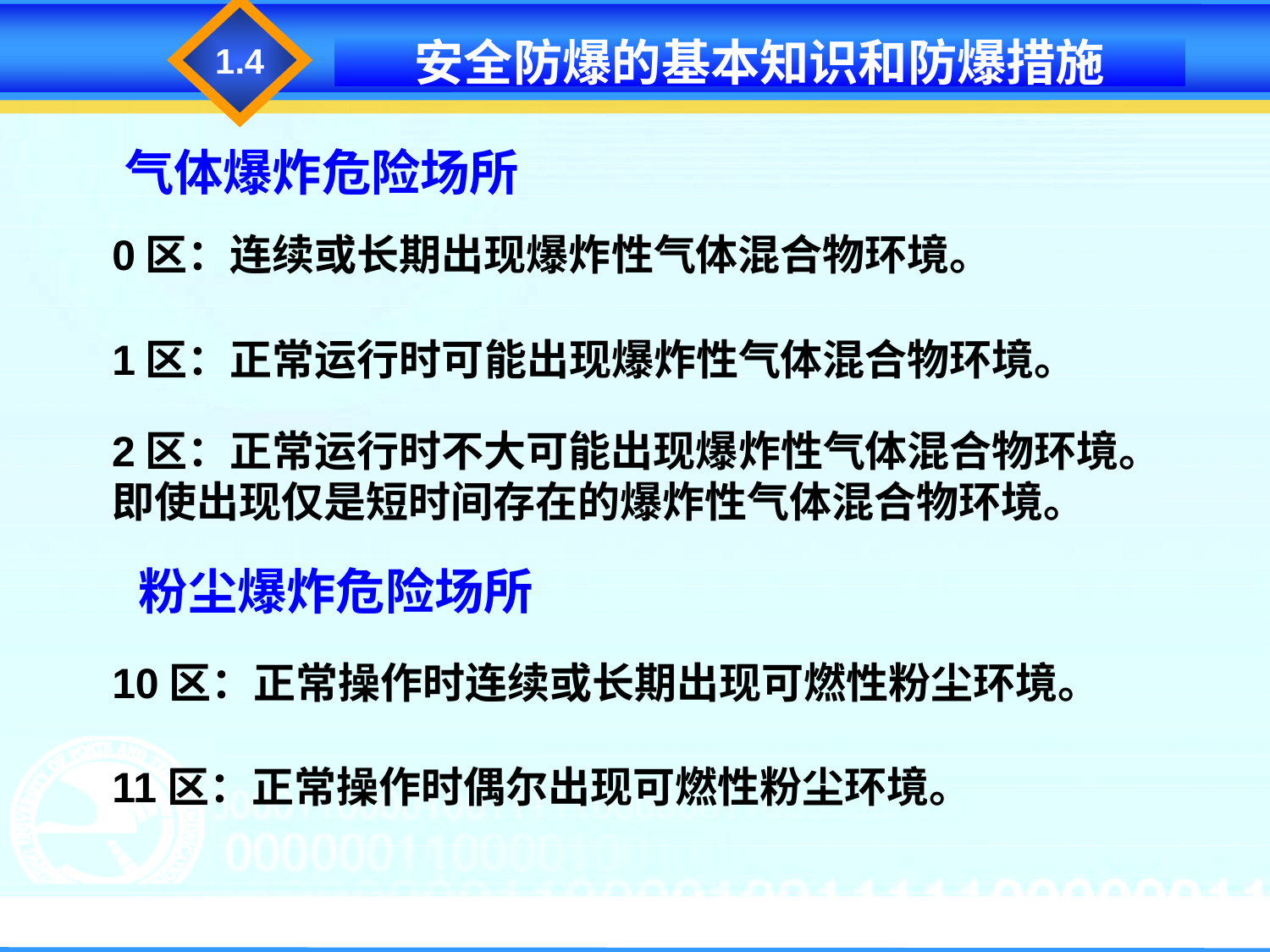

1.4
安全防爆的基本知识和防爆措施
气体爆炸危险场所
0区：连续或长期出现爆炸性气体混合物环境。
1区：正常运行时可能出现爆炸性气体混合物环境。
2区：正常运行时不大可能出现爆炸性气体混合物环境。即使出现仅是短时间存在的爆炸性气体混合物环境。
粉尘爆炸危险场所
10区：正常操作时连续或长期出现可燃性粉尘环境。
11区：正常操作时偶尔出现可燃性粉尘环境。